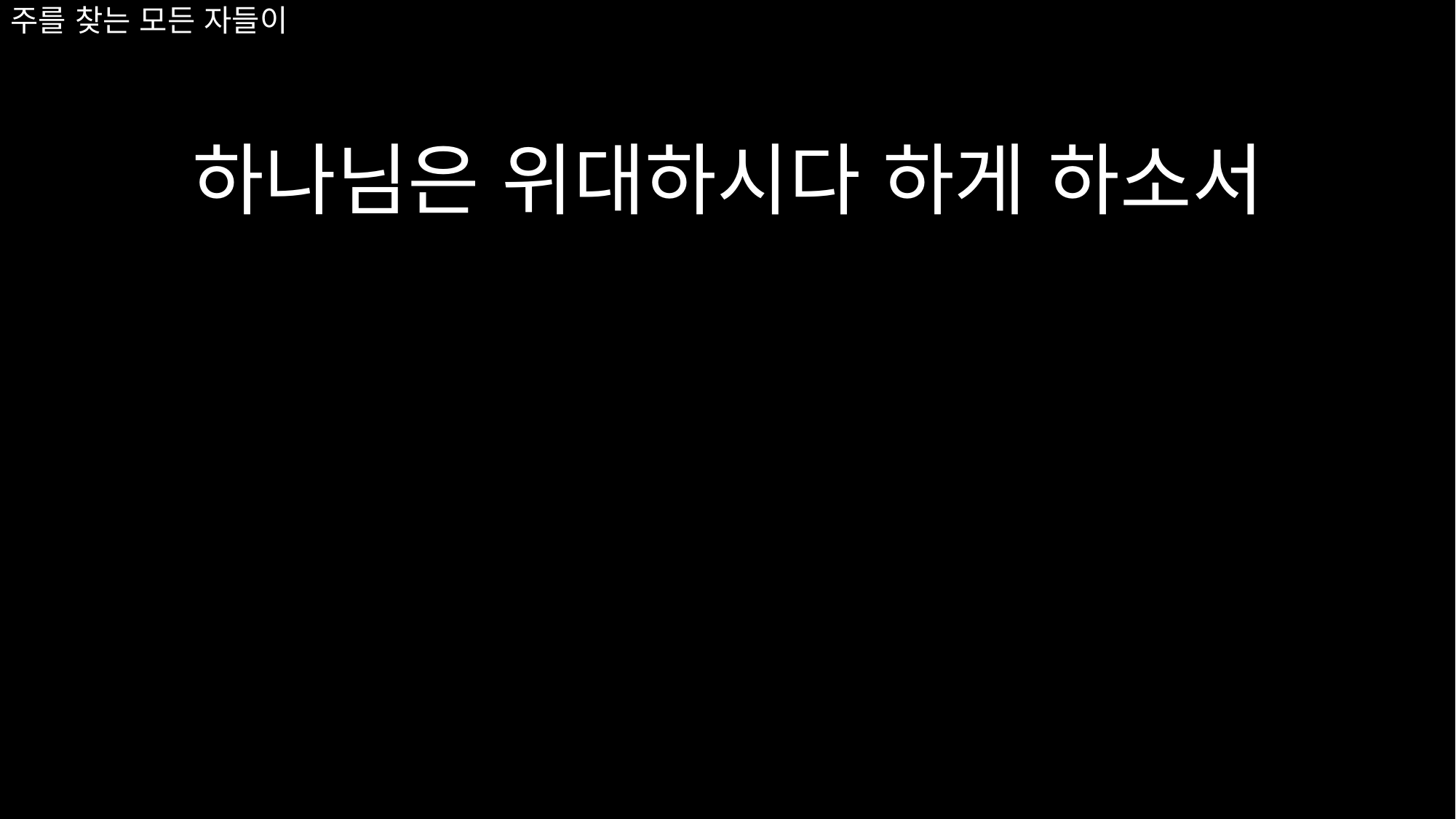

하나님은 위대하시다 하게 하소서

# 주를 찾는 모든 자들이